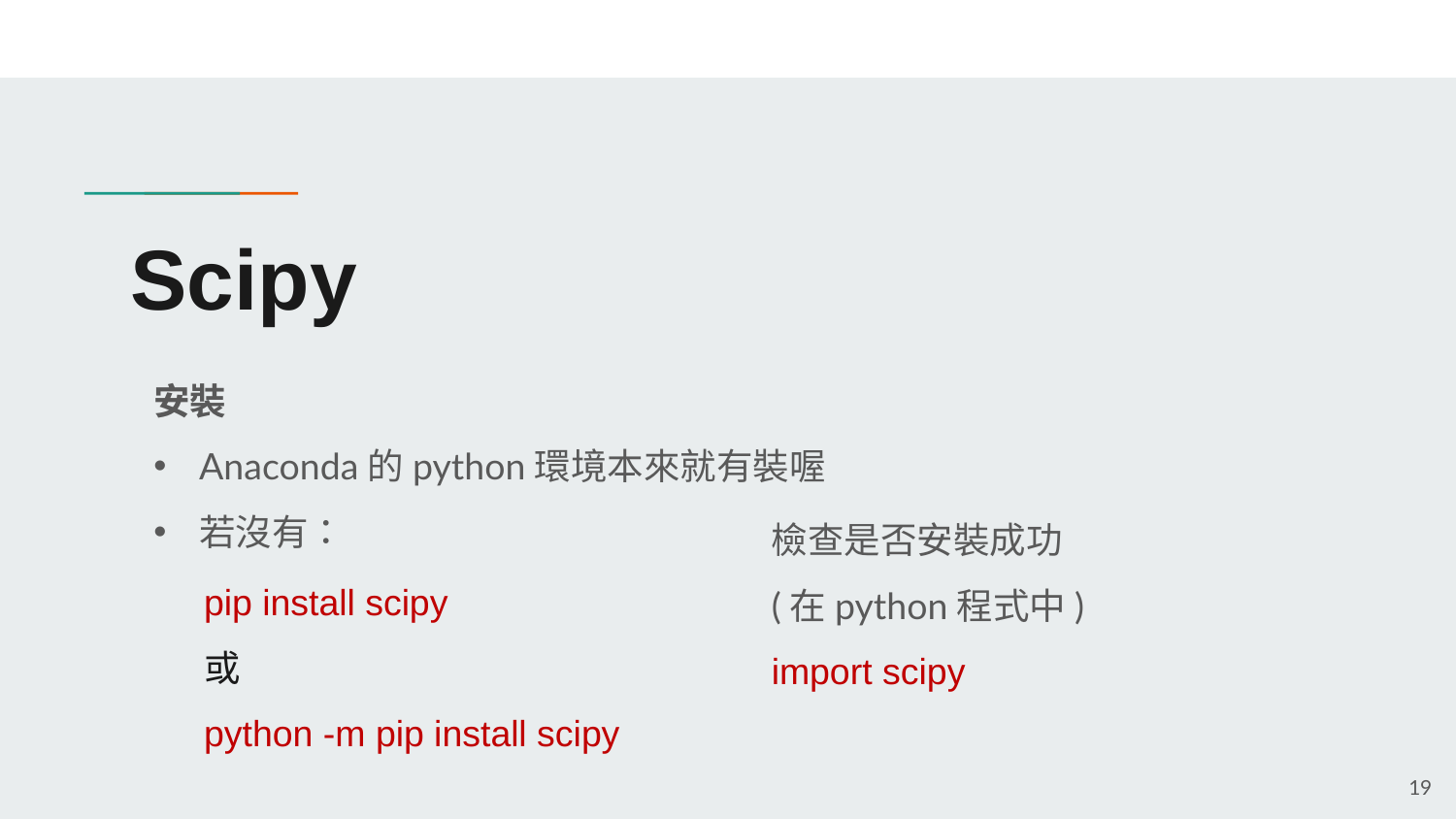

# Scipy
安裝
Anaconda的python環境本來就有裝喔
若沒有：

檢查是否安裝成功
(在python程式中)
import scipy
pip install scipy
或
python -m pip install scipy
19